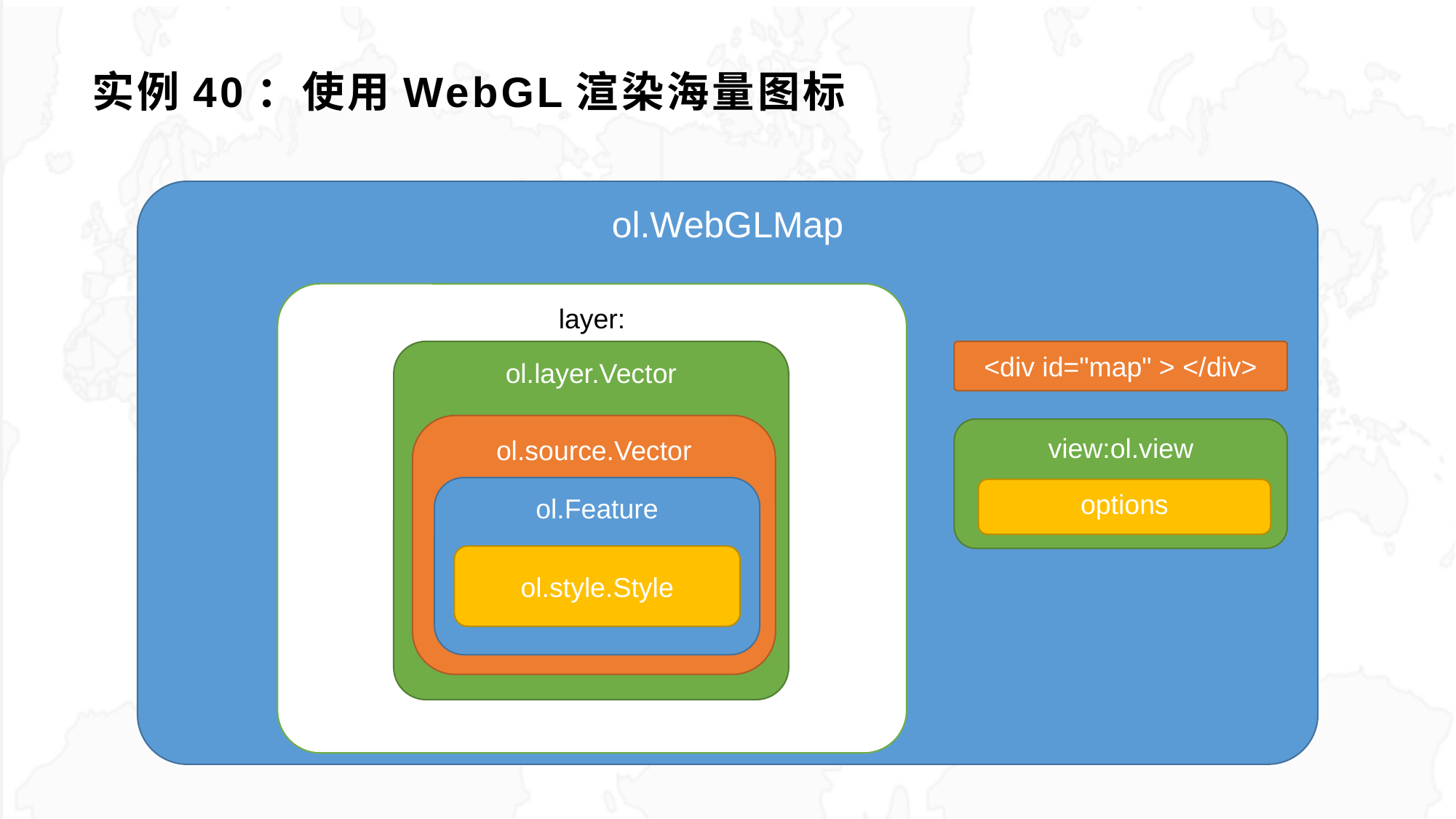

# 实例40：使用WebGL渲染海量图标
ol.WebGLMap
layer:
ol.layer.Vector
<div id="map" > </div>
ol.source.Vector

view:ol.view
options
ol.Feature
ol.style.Style